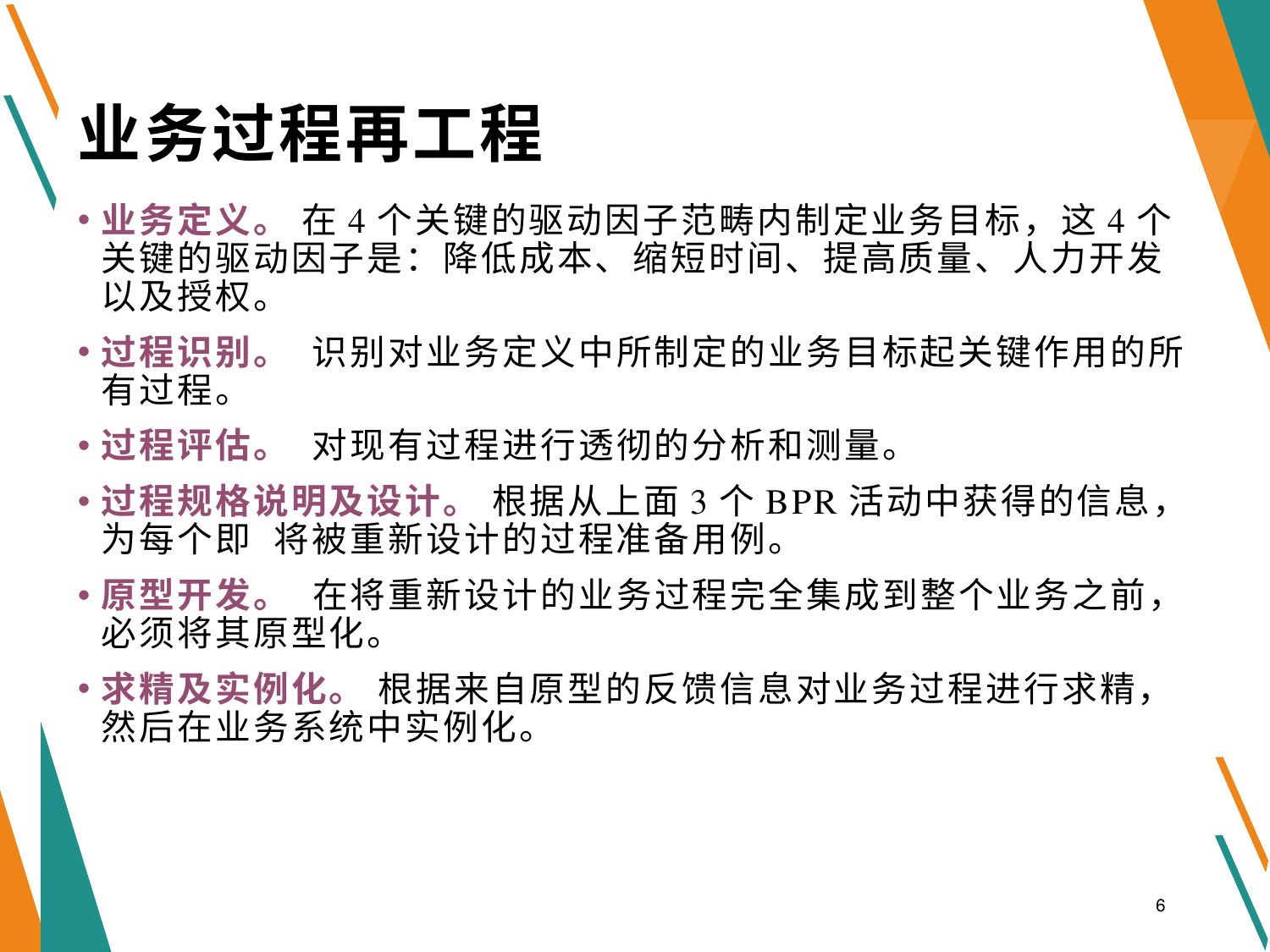

# 业务过程再工程
业务定义。 在4个关键的驱动因子范畴内制定业务目标，这4个关键的驱动因子是：降低成本、缩短时间、提高质量、人力开发以及授权。
过程识别。  识别对业务定义中所制定的业务目标起关键作用的所有过程。
过程评估。  对现有过程进行透彻的分析和测量。
过程规格说明及设计。 根据从上面3个BPR活动中获得的信息，为每个即  将被重新设计的过程准备用例。
原型开发。  在将重新设计的业务过程完全集成到整个业务之前，必须将其原型化。
求精及实例化。 根据来自原型的反馈信息对业务过程进行求精，然后在业务系统中实例化。
6